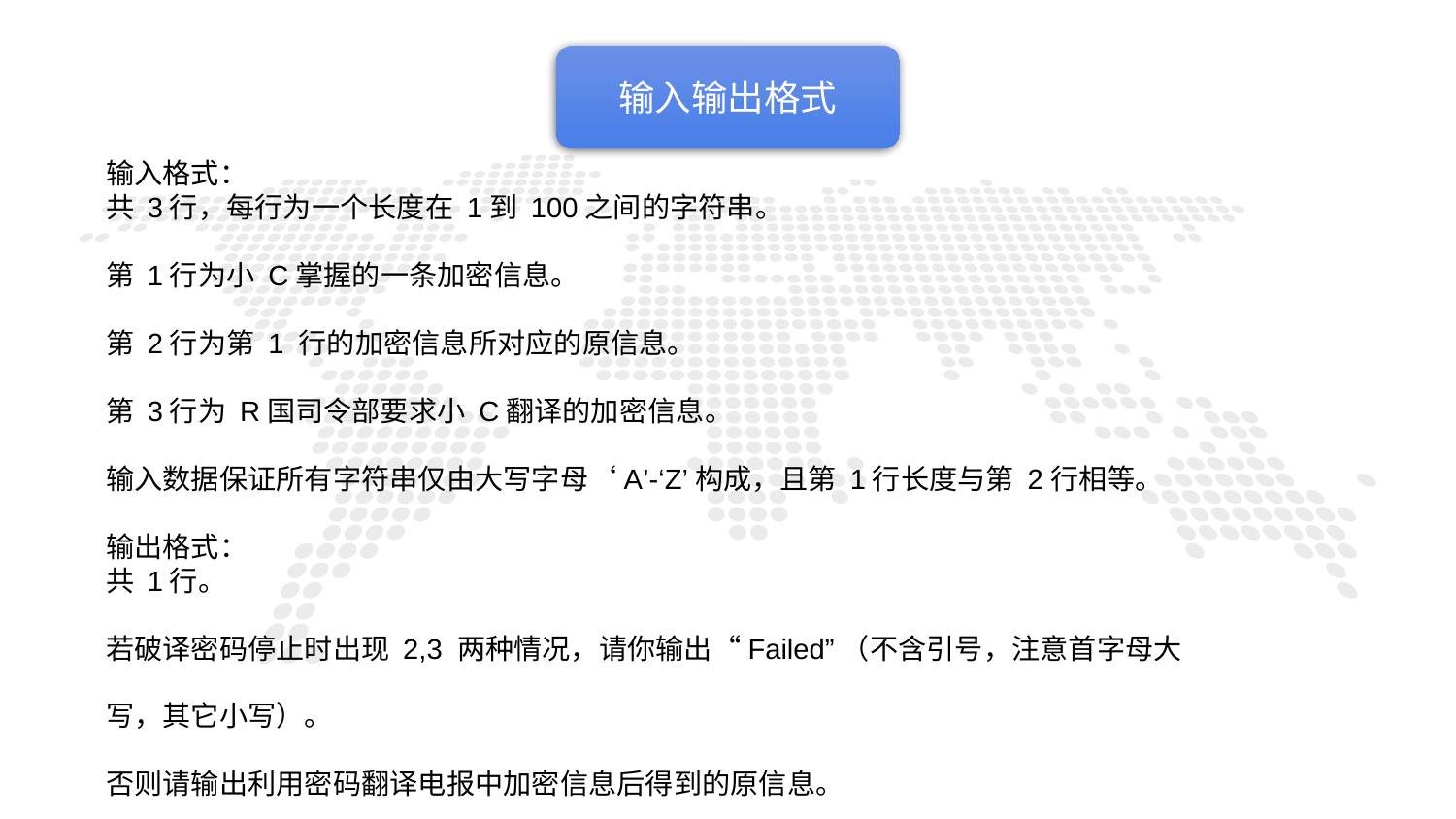

输入输出格式
输入格式：
共 3行，每行为一个长度在 1到 100之间的字符串。

第 1行为小 C掌握的一条加密信息。

第 2行为第 1 行的加密信息所对应的原信息。

第 3行为 R国司令部要求小 C翻译的加密信息。

输入数据保证所有字符串仅由大写字母‘A’-‘Z’构成，且第 1行长度与第 2行相等。

输出格式：
共 1行。

若破译密码停止时出现 2,3 两种情况，请你输出“Failed”（不含引号，注意首字母大

写，其它小写）。

否则请输出利用密码翻译电报中加密信息后得到的原信息。